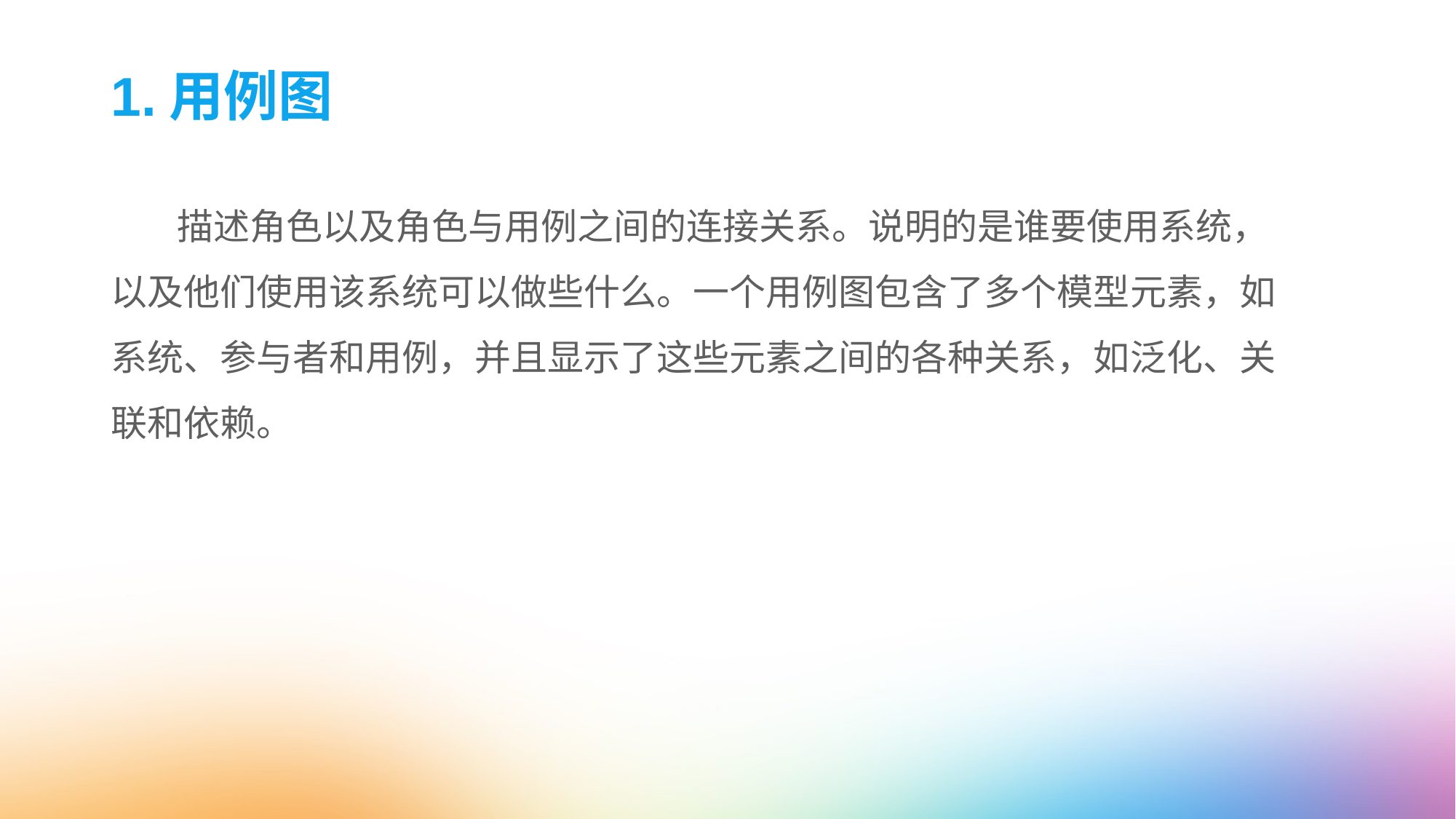

# 1.用例图
       描述角色以及角色与用例之间的连接关系。说明的是谁要使用系统，以及他们使用该系统可以做些什么。一个用例图包含了多个模型元素，如系统、参与者和用例，并且显示了这些元素之间的各种关系，如泛化、关联和依赖。